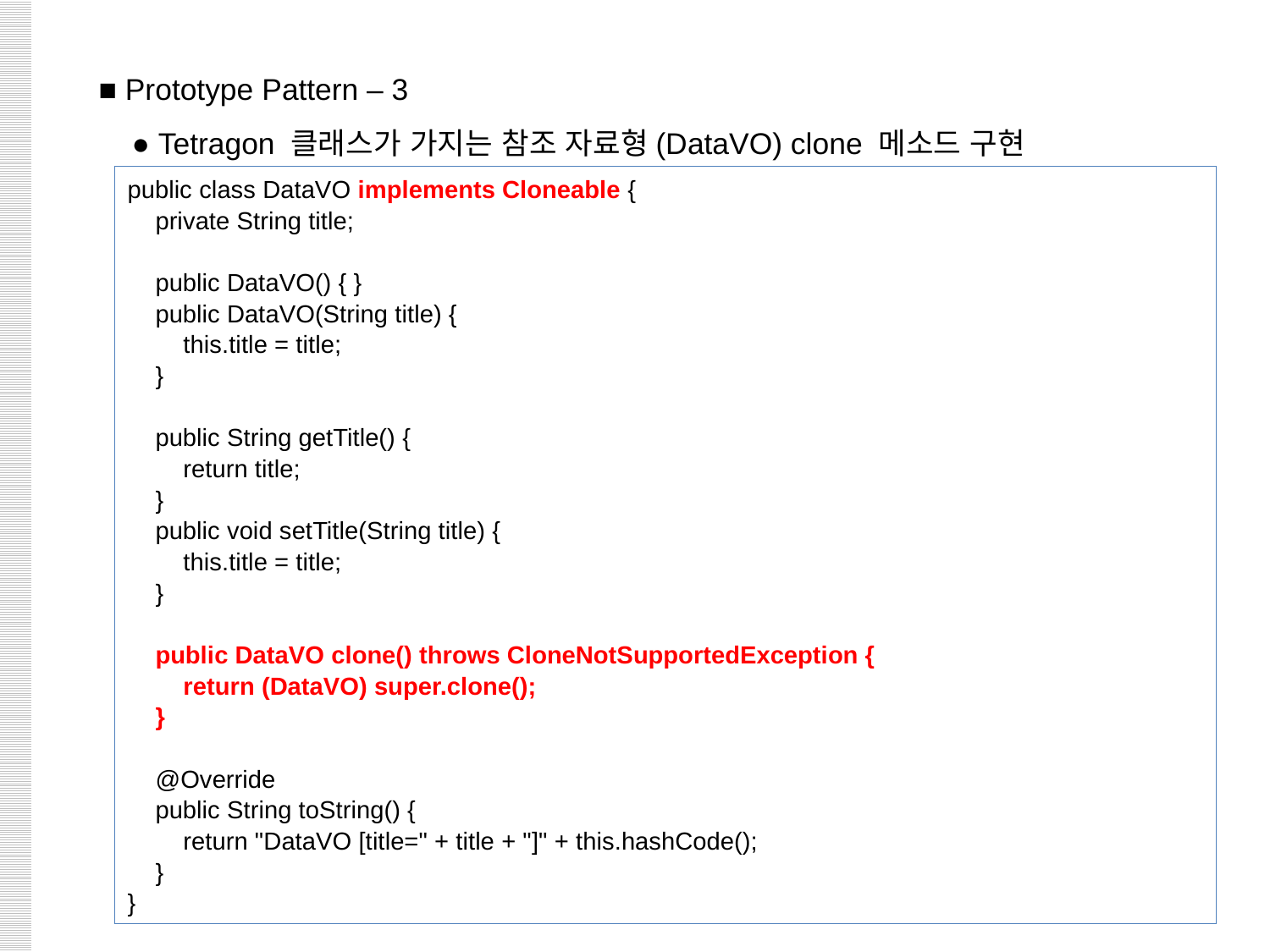

■ Prototype Pattern – 3
    ● Tetragon 클래스가 가지는 참조 자료형(DataVO) clone 메소드 구현
public class DataVO implements Cloneable {
    private String title;

    public DataVO() { }
    public DataVO(String title) {
        this.title = title;
    }

    public String getTitle() {
        return title;
    }
    public void setTitle(String title) {
        this.title = title;
    }

    public DataVO clone() throws CloneNotSupportedException {
        return (DataVO) super.clone();
    }

    @Override
    public String toString() {
        return "DataVO [title=" + title + "]" + this.hashCode();
    }
}